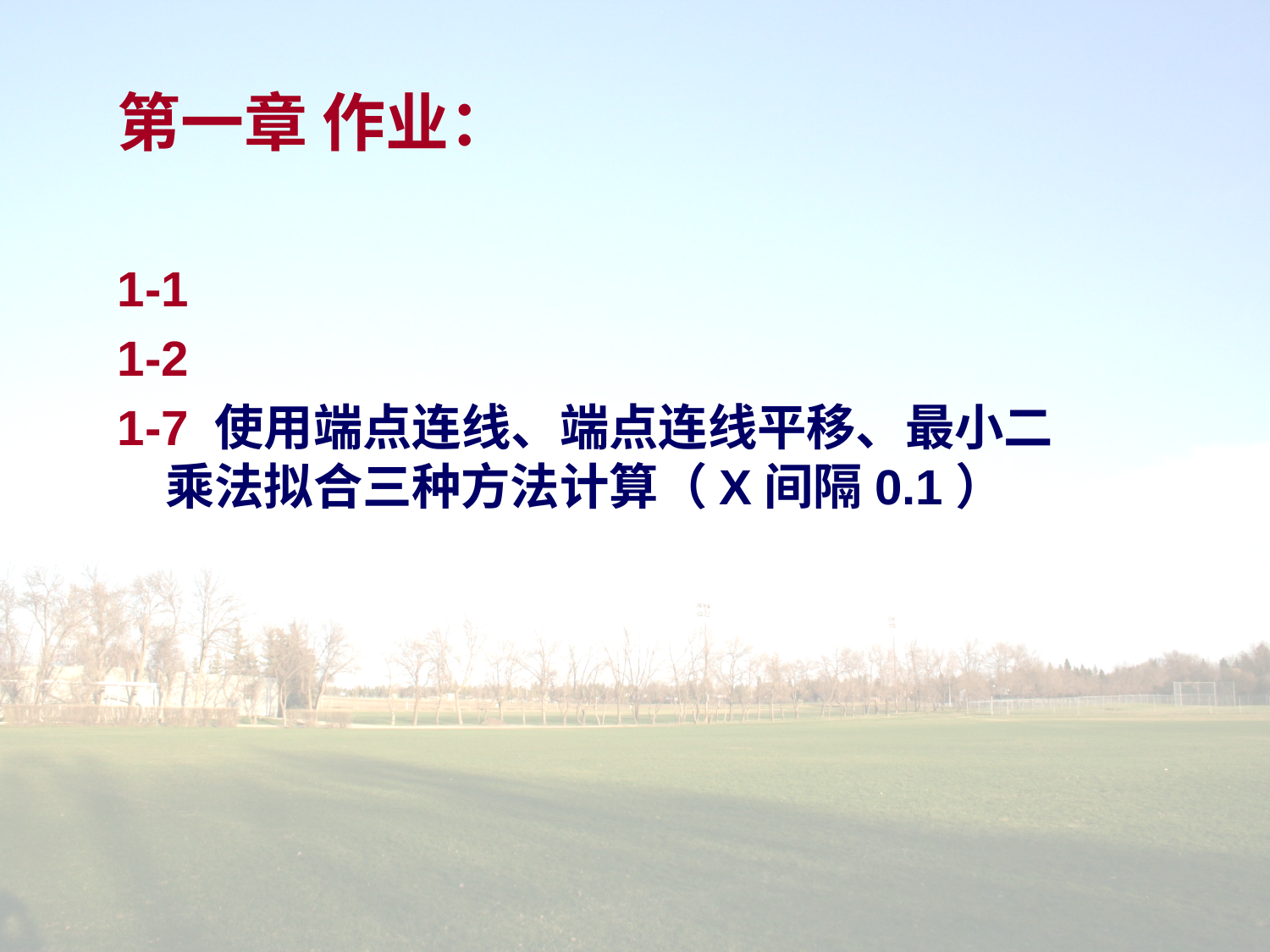

第一章 作业：

1-1
1-2
1-7 使用端点连线、端点连线平移、最小二乘法拟合三种方法计算（X间隔0.1）